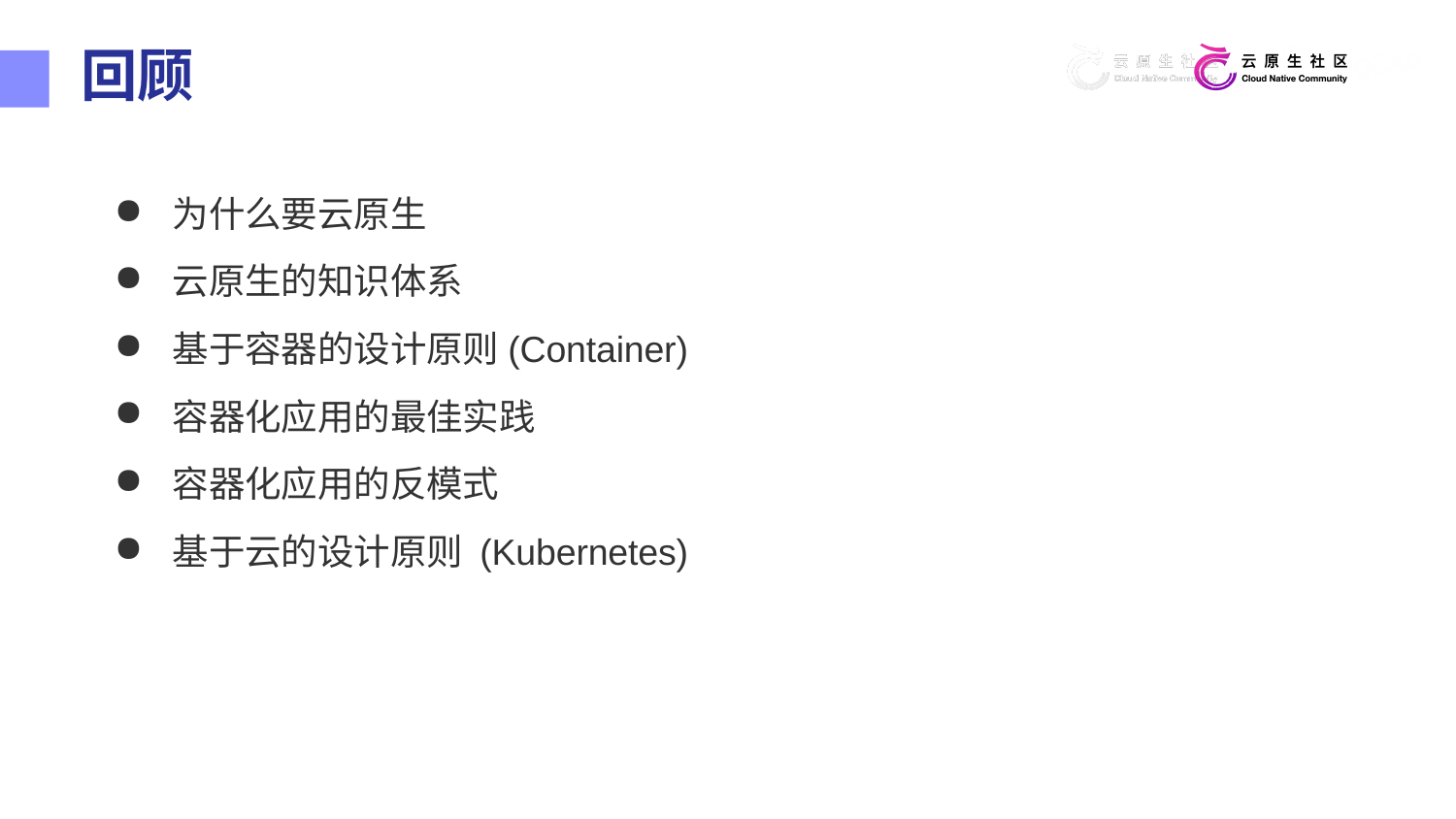

回顾

为什么要云原生
云原生的知识体系
基于容器的设计原则(Container)
容器化应用的最佳实践
容器化应用的反模式
基于云的设计原则 (Kubernetes)